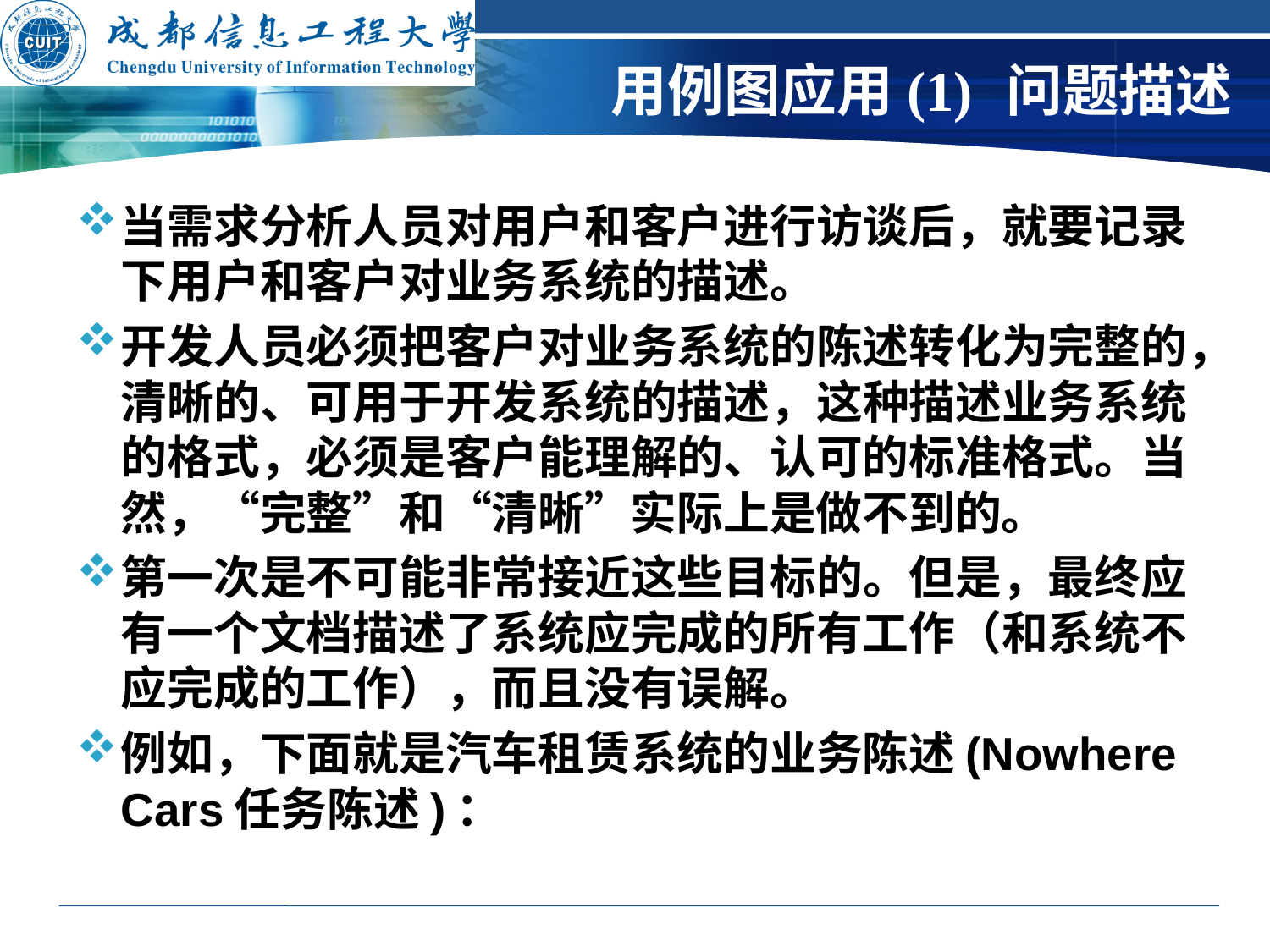

# 用例图应用(1) 问题描述
当需求分析人员对用户和客户进行访谈后，就要记录下用户和客户对业务系统的描述。
开发人员必须把客户对业务系统的陈述转化为完整的，清晰的、可用于开发系统的描述，这种描述业务系统的格式，必须是客户能理解的、认可的标准格式。当然，“完整”和“清晰”实际上是做不到的。
第一次是不可能非常接近这些目标的。但是，最终应有一个文档描述了系统应完成的所有工作（和系统不应完成的工作），而且没有误解。
例如，下面就是汽车租赁系统的业务陈述(Nowhere Cars任务陈述)：